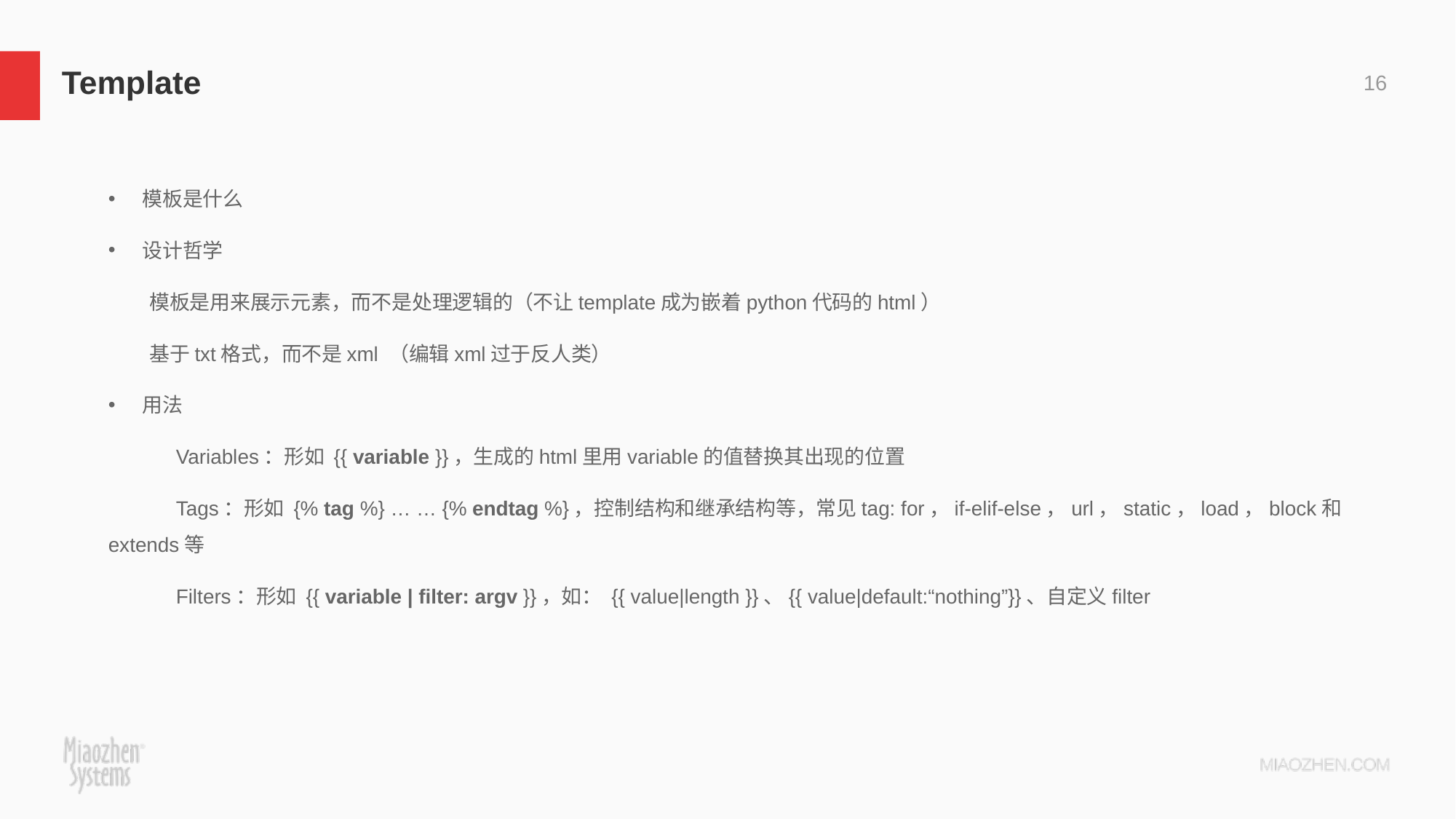

# Template
16
模板是什么
设计哲学
        模板是用来展示元素，而不是处理逻辑的（不让template成为嵌着python代码的html）
        基于txt格式，而不是xml （编辑xml过于反人类）
用法
            Variables：形如 {{ variable }}，生成的html里用variable的值替换其出现的位置
            Tags：形如 {% tag %} … … {% endtag %}，控制结构和继承结构等，常见tag: for，if-elif-else，url，static，load，block和extends等
            Filters：形如 {{ variable | filter: argv }}，如： {{ value|length }}、{{ value|default:“nothing”}}、自定义filter